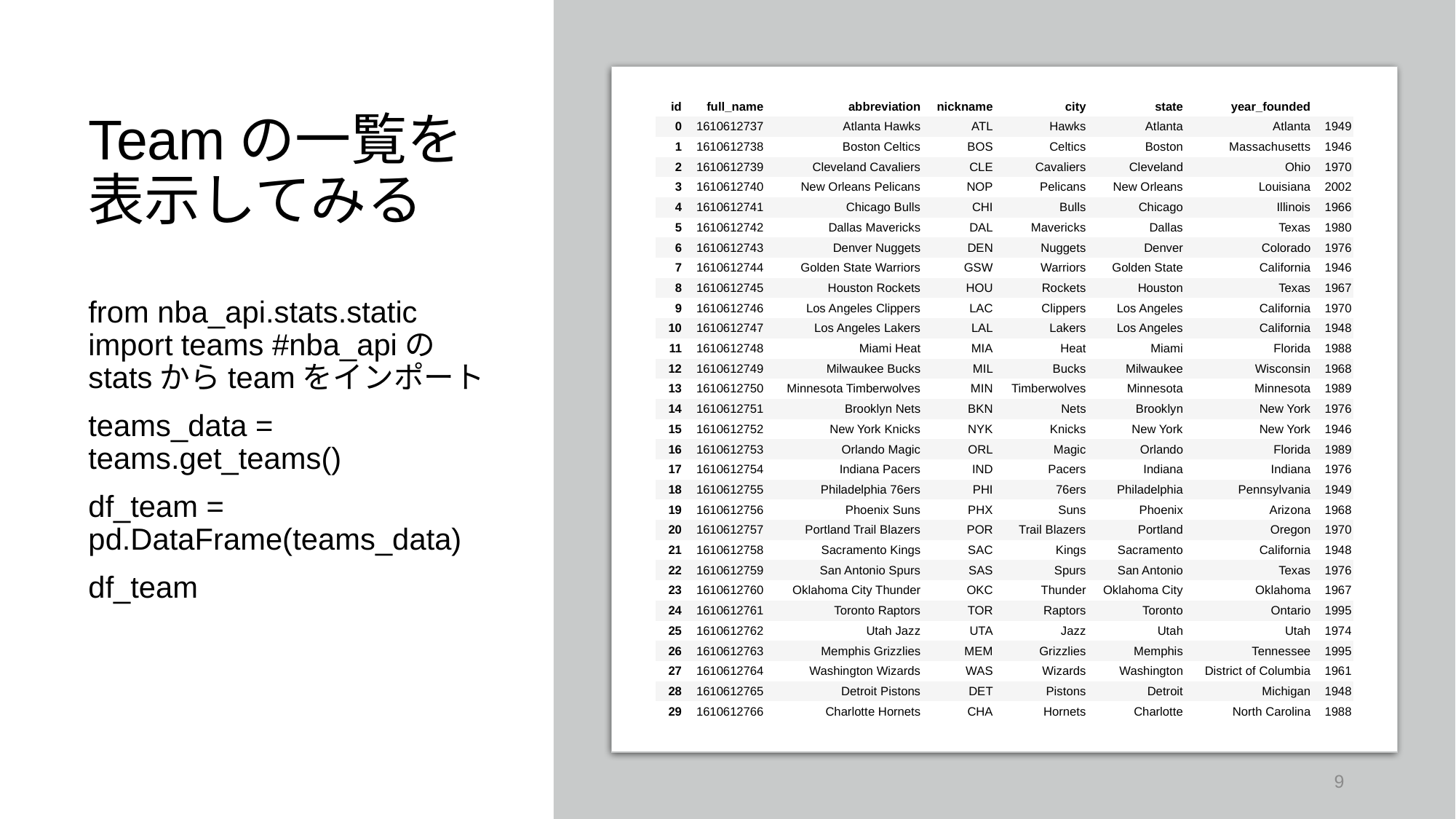

# Teamの一覧を表示してみる
| id | full\_name | abbreviation | nickname | city | state | year\_founded |  |
| --- | --- | --- | --- | --- | --- | --- | --- |
| 0 | 1610612737 | Atlanta Hawks | ATL | Hawks | Atlanta | Atlanta | 1949 |
| 1 | 1610612738 | Boston Celtics | BOS | Celtics | Boston | Massachusetts | 1946 |
| 2 | 1610612739 | Cleveland Cavaliers | CLE | Cavaliers | Cleveland | Ohio | 1970 |
| 3 | 1610612740 | New Orleans Pelicans | NOP | Pelicans | New Orleans | Louisiana | 2002 |
| 4 | 1610612741 | Chicago Bulls | CHI | Bulls | Chicago | Illinois | 1966 |
| 5 | 1610612742 | Dallas Mavericks | DAL | Mavericks | Dallas | Texas | 1980 |
| 6 | 1610612743 | Denver Nuggets | DEN | Nuggets | Denver | Colorado | 1976 |
| 7 | 1610612744 | Golden State Warriors | GSW | Warriors | Golden State | California | 1946 |
| 8 | 1610612745 | Houston Rockets | HOU | Rockets | Houston | Texas | 1967 |
| 9 | 1610612746 | Los Angeles Clippers | LAC | Clippers | Los Angeles | California | 1970 |
| 10 | 1610612747 | Los Angeles Lakers | LAL | Lakers | Los Angeles | California | 1948 |
| 11 | 1610612748 | Miami Heat | MIA | Heat | Miami | Florida | 1988 |
| 12 | 1610612749 | Milwaukee Bucks | MIL | Bucks | Milwaukee | Wisconsin | 1968 |
| 13 | 1610612750 | Minnesota Timberwolves | MIN | Timberwolves | Minnesota | Minnesota | 1989 |
| 14 | 1610612751 | Brooklyn Nets | BKN | Nets | Brooklyn | New York | 1976 |
| 15 | 1610612752 | New York Knicks | NYK | Knicks | New York | New York | 1946 |
| 16 | 1610612753 | Orlando Magic | ORL | Magic | Orlando | Florida | 1989 |
| 17 | 1610612754 | Indiana Pacers | IND | Pacers | Indiana | Indiana | 1976 |
| 18 | 1610612755 | Philadelphia 76ers | PHI | 76ers | Philadelphia | Pennsylvania | 1949 |
| 19 | 1610612756 | Phoenix Suns | PHX | Suns | Phoenix | Arizona | 1968 |
| 20 | 1610612757 | Portland Trail Blazers | POR | Trail Blazers | Portland | Oregon | 1970 |
| 21 | 1610612758 | Sacramento Kings | SAC | Kings | Sacramento | California | 1948 |
| 22 | 1610612759 | San Antonio Spurs | SAS | Spurs | San Antonio | Texas | 1976 |
| 23 | 1610612760 | Oklahoma City Thunder | OKC | Thunder | Oklahoma City | Oklahoma | 1967 |
| 24 | 1610612761 | Toronto Raptors | TOR | Raptors | Toronto | Ontario | 1995 |
| 25 | 1610612762 | Utah Jazz | UTA | Jazz | Utah | Utah | 1974 |
| 26 | 1610612763 | Memphis Grizzlies | MEM | Grizzlies | Memphis | Tennessee | 1995 |
| 27 | 1610612764 | Washington Wizards | WAS | Wizards | Washington | District of Columbia | 1961 |
| 28 | 1610612765 | Detroit Pistons | DET | Pistons | Detroit | Michigan | 1948 |
| 29 | 1610612766 | Charlotte Hornets | CHA | Hornets | Charlotte | North Carolina | 1988 |
from nba_api.stats.static import teams #nba_apiのstatsからteamをインポート
teams_data = teams.get_teams()
df_team = pd.DataFrame(teams_data)
df_team

9